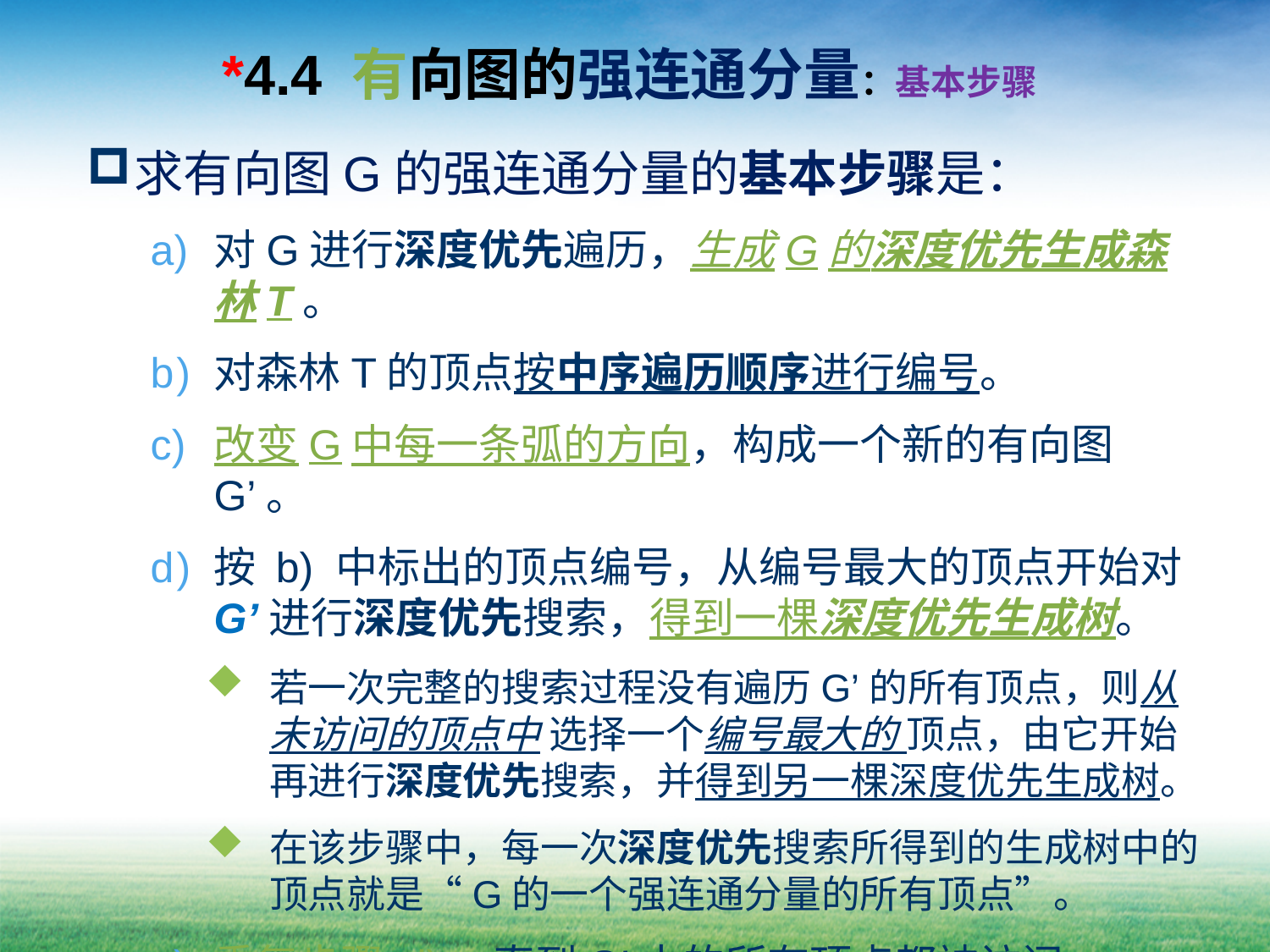

# *4.4 有向图的强连通分量：基本步骤
求有向图G的强连通分量的基本步骤是：
对G进行深度优先遍历，生成G的深度优先生成森林T。
对森林T的顶点按中序遍历顺序进行编号。
改变G中每一条弧的方向，构成一个新的有向图G’。
按 b) 中标出的顶点编号，从编号最大的顶点开始对G’进行深度优先搜索，得到一棵深度优先生成树。
若一次完整的搜索过程没有遍历G’的所有顶点，则从未访问的顶点中 选择一个编号最大的 顶点，由它开始再进行深度优先搜索，并得到另一棵深度优先生成树。
在该步骤中，每一次深度优先搜索所得到的生成树中的顶点就是“G的一个强连通分量的所有顶点”。
重复步骤 d)，直到G’中的所有顶点都被访问。